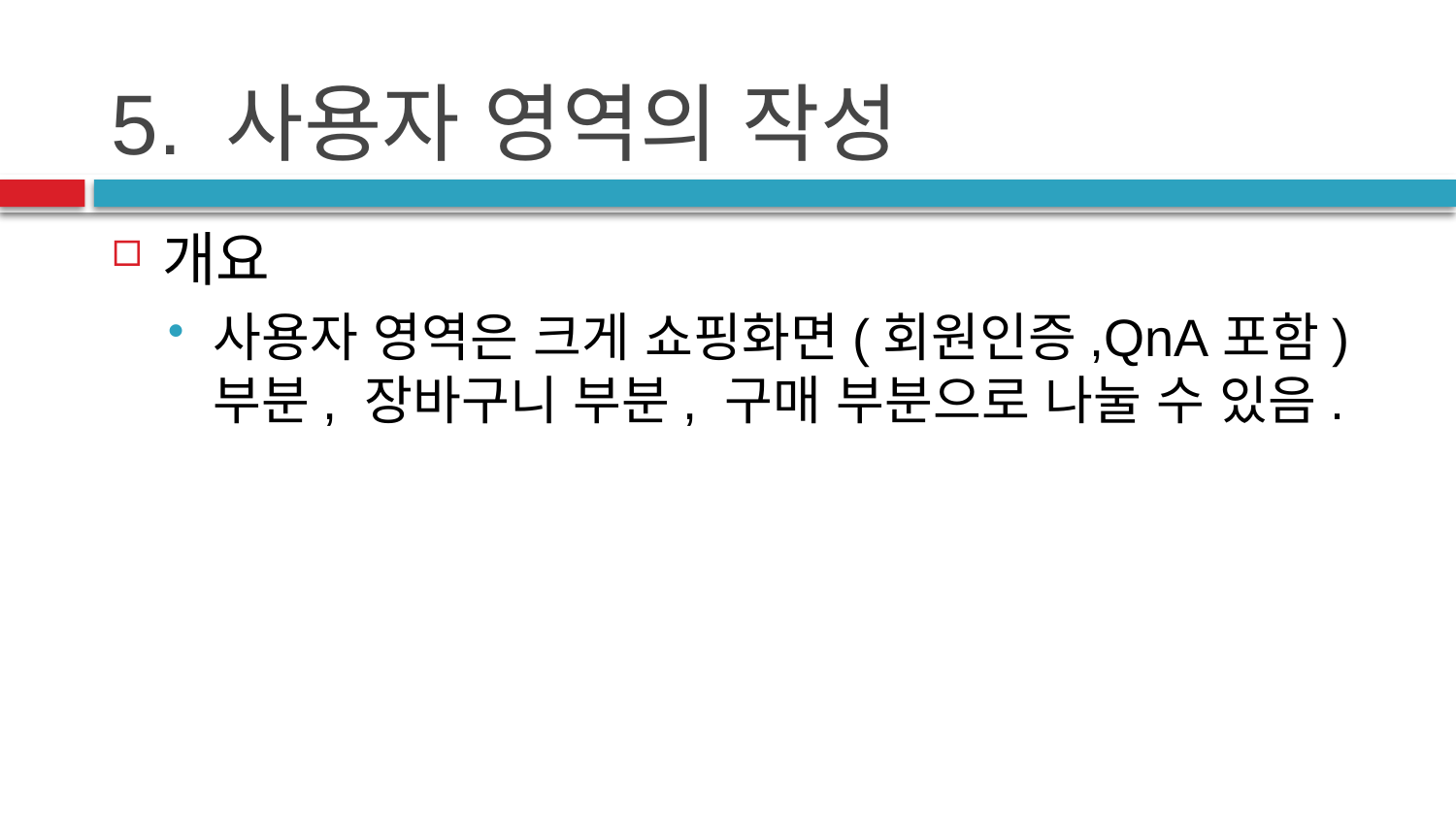

# 5. 사용자 영역의 작성
개요
사용자 영역은 크게 쇼핑화면(회원인증,QnA포함) 부분, 장바구니 부분, 구매 부분으로 나눌 수 있음.